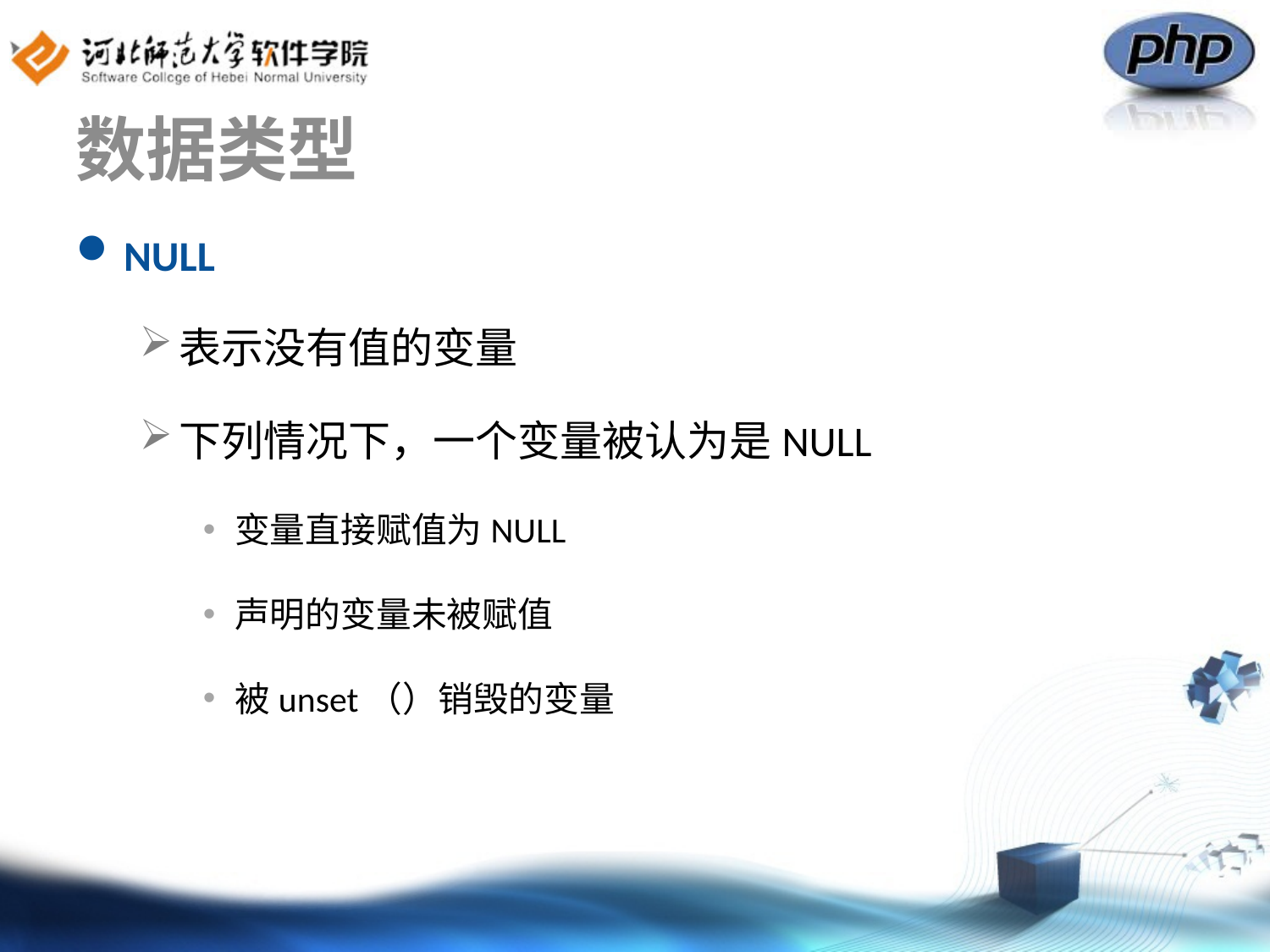

# 数据类型
NULL
表示没有值的变量
下列情况下，一个变量被认为是NULL
变量直接赋值为NULL
声明的变量未被赋值
被unset（）销毁的变量